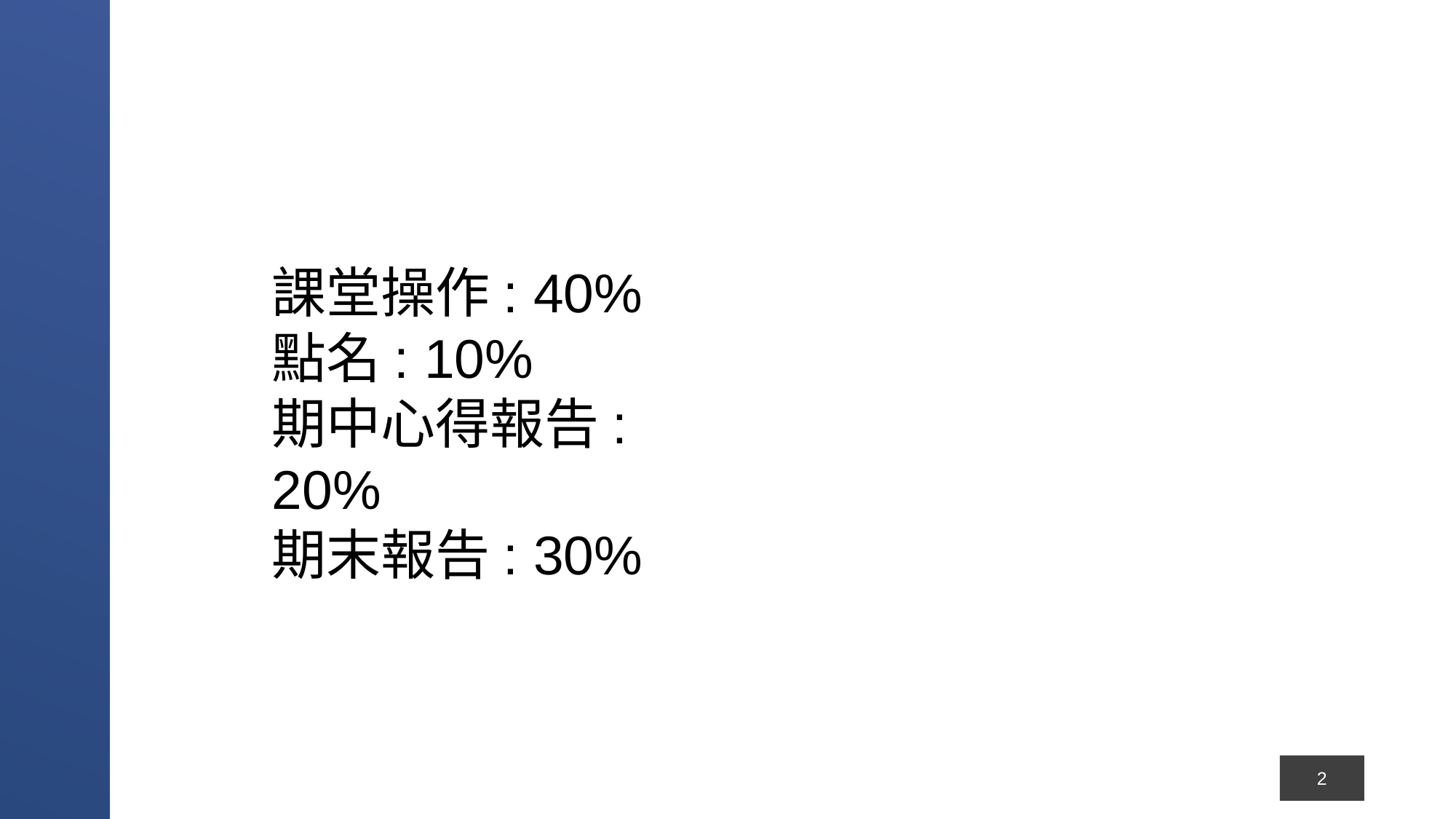

#

課堂操作: 40%
點名: 10%
期中心得報告: 20%
期末報告: 30%
2